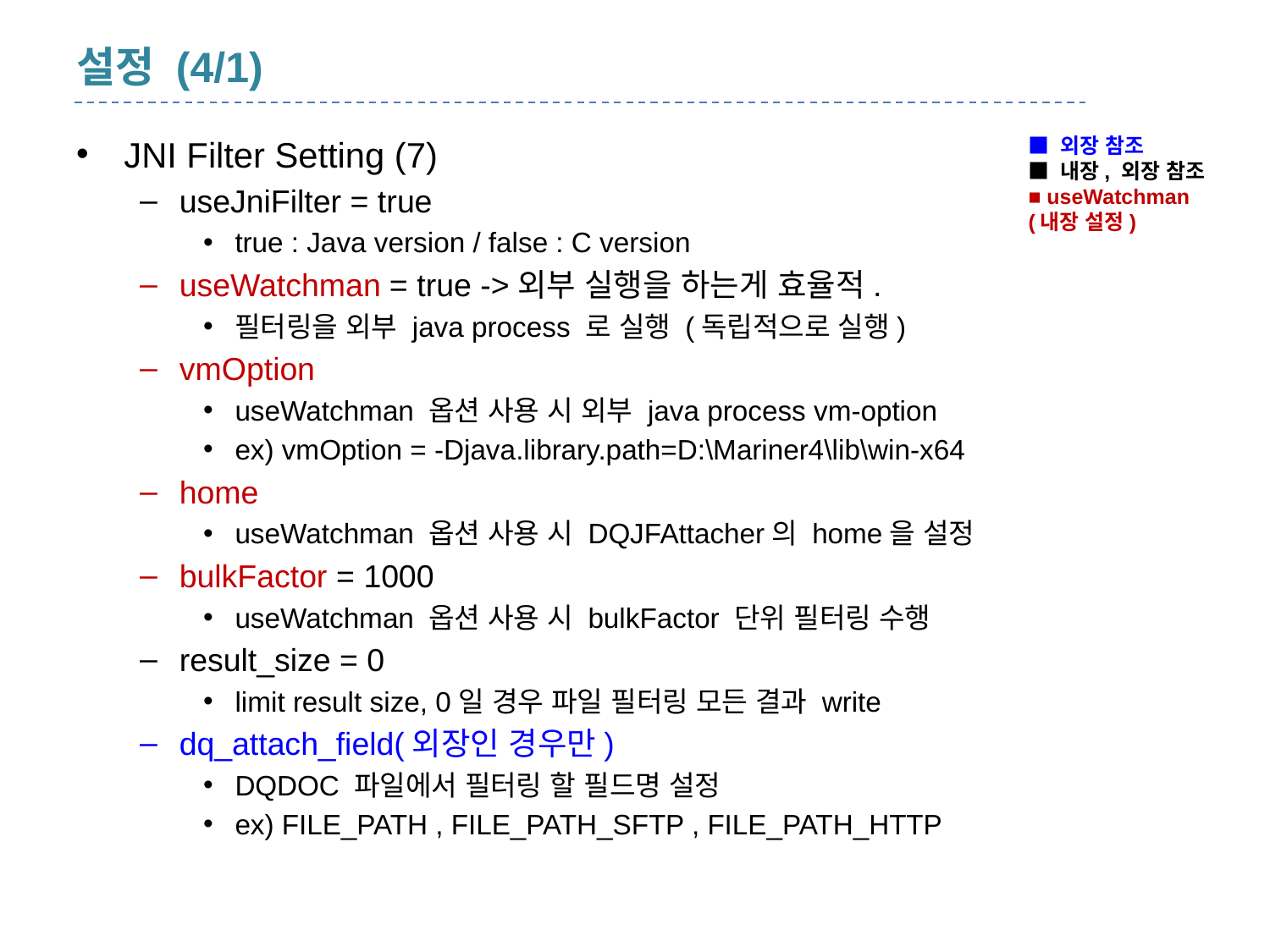

# 설정 (4/1)
JNI Filter Setting (7)
useJniFilter = true
true : Java version / false : C version
useWatchman = true ->외부 실행을 하는게 효율적.
필터링을 외부 java process 로 실행 (독립적으로 실행)
vmOption
useWatchman 옵션 사용 시 외부 java process vm-option
ex) vmOption = -Djava.library.path=D:\Mariner4\lib\win-x64
home
useWatchman 옵션 사용 시 DQJFAttacher의 home을 설정
bulkFactor = 1000
useWatchman 옵션 사용 시 bulkFactor 단위 필터링 수행
result_size = 0
limit result size, 0일 경우 파일 필터링 모든 결과 write
dq_attach_field(외장인 경우만)
DQDOC 파일에서 필터링 할 필드명 설정
ex) FILE_PATH , FILE_PATH_SFTP , FILE_PATH_HTTP
■ 외장 참조
■ 내장, 외장 참조
■ useWatchman
(내장 설정)